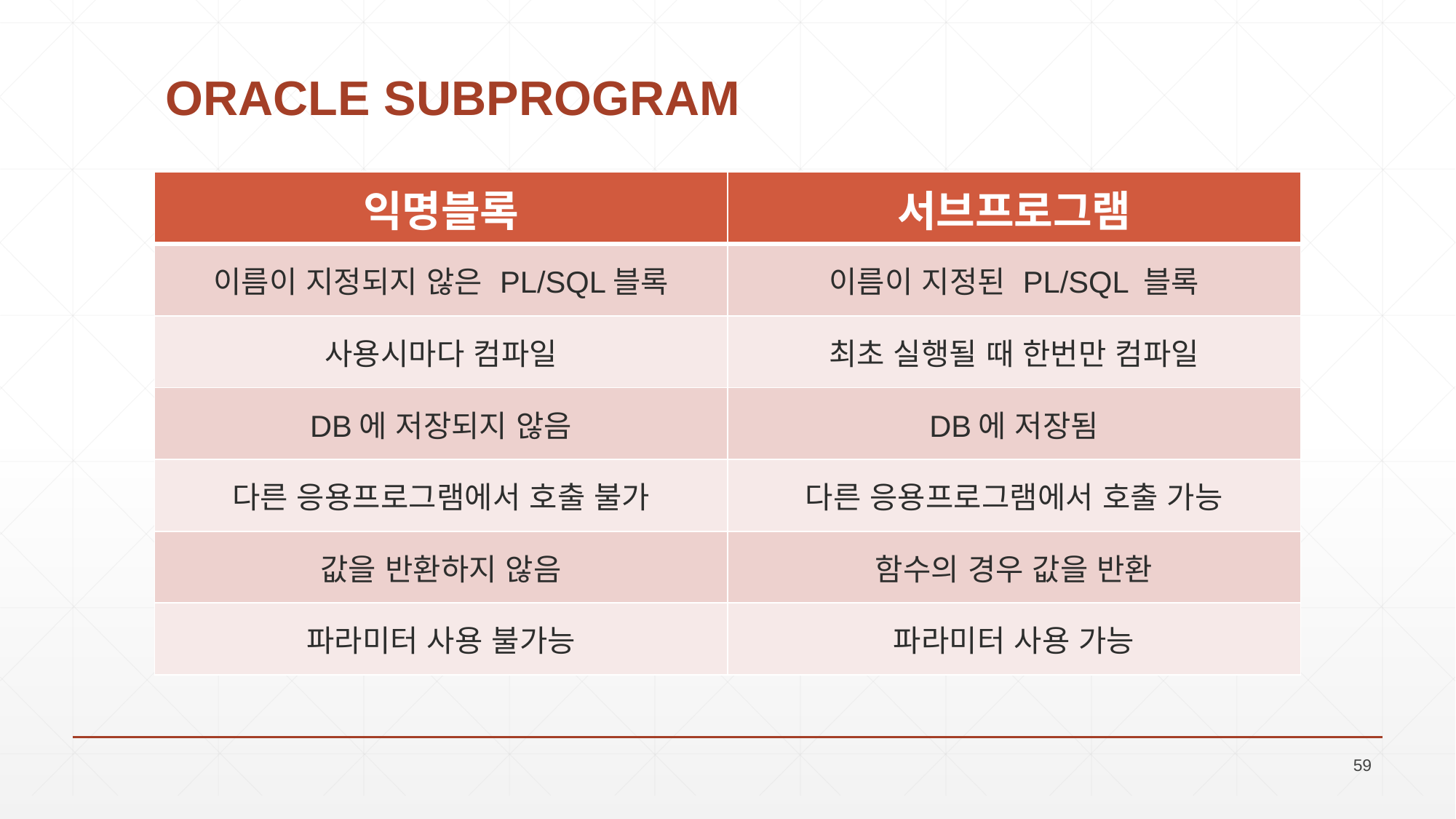

# ORACLE SUBPROGRAM
| 익명블록 | 서브프로그램 |
| --- | --- |
| 이름이 지정되지 않은 PL/SQL블록 | 이름이 지정된 PL/SQL 블록 |
| 사용시마다 컴파일 | 최초 실행될 때 한번만 컴파일 |
| DB에 저장되지 않음 | DB에 저장됨 |
| 다른 응용프로그램에서 호출 불가 | 다른 응용프로그램에서 호출 가능 |
| 값을 반환하지 않음 | 함수의 경우 값을 반환 |
| 파라미터 사용 불가능 | 파라미터 사용 가능 |
59